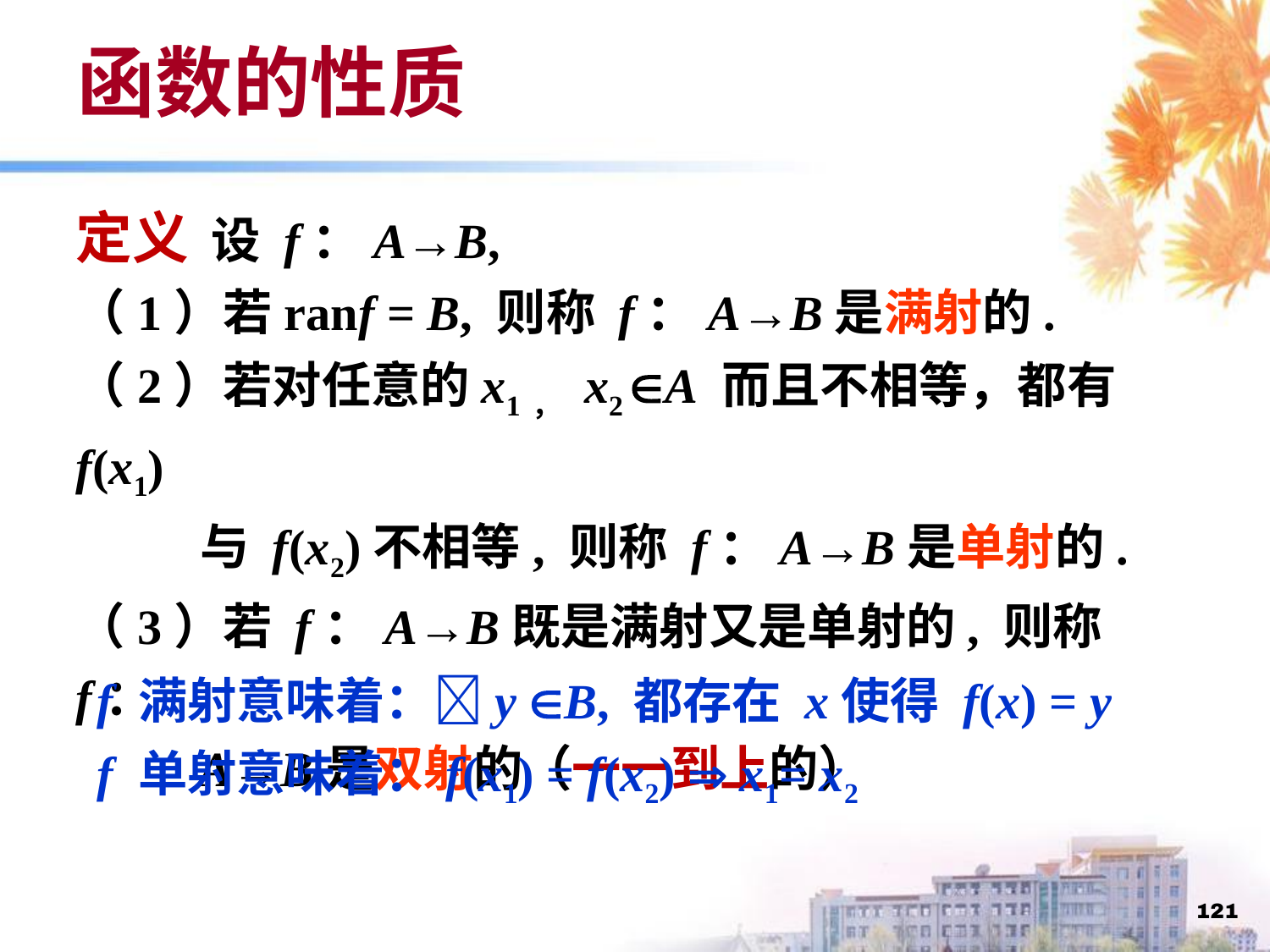

# 函数的性质
定义  设 f：A→B,
（1）若ranf = B, 则称 f：A→B是满射的.
（2）若对任意的x1， x2 ∈A 而且不相等，都有f(x1)
          与 f(x2)不相等, 则称 f：A→B是单射的.
（3）若 f：A→B既是满射又是单射的, 则称 f：
          A→B是双射的（一一到上的）
f 满射意味着：∀y ∈B, 都存在 x使得 f(x) = y
f 单射意味着：f(x1) = f(x2) ⇒ x1= x2
121